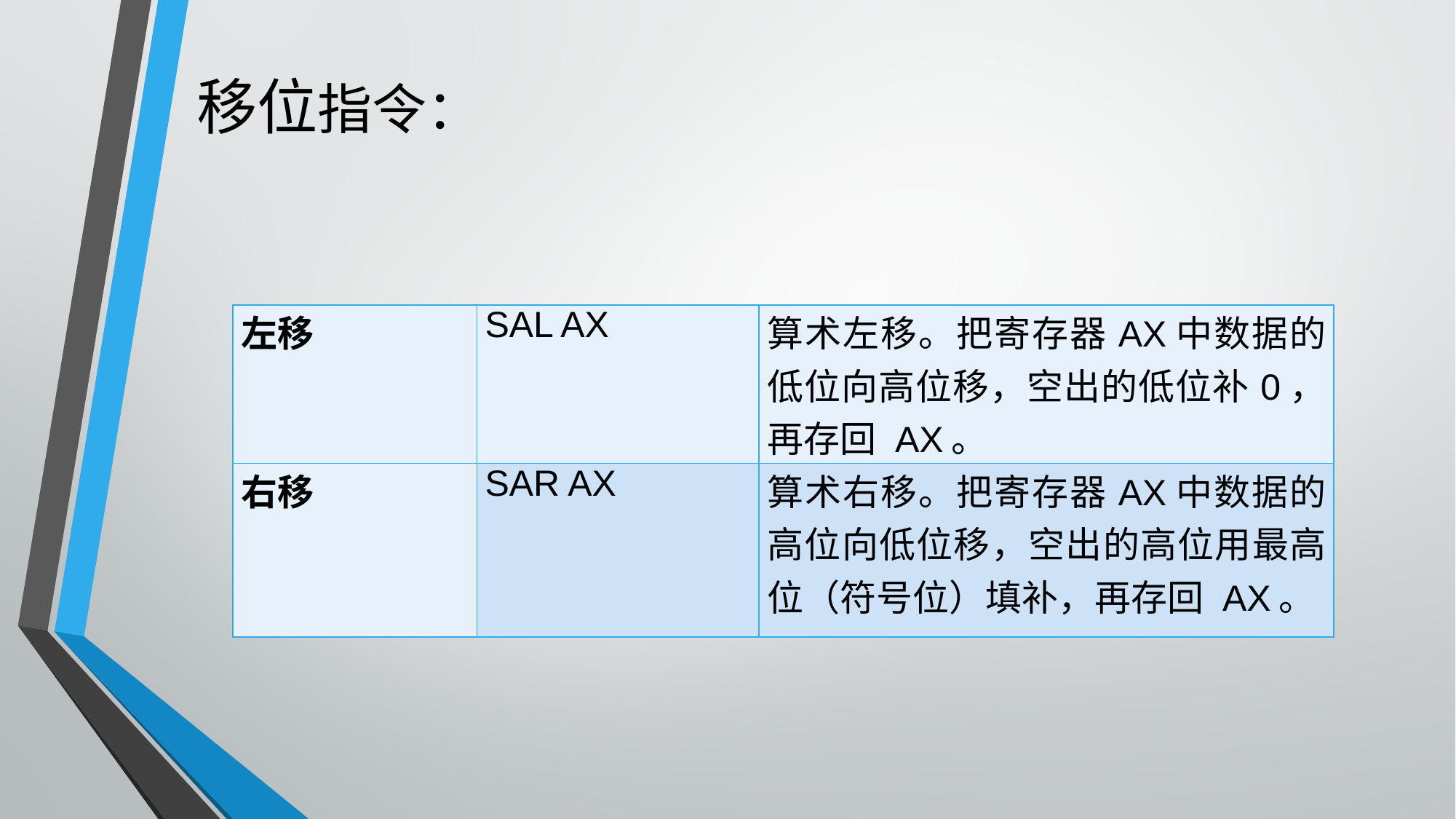

# 移位指令：
| 左移 | SAL AX | 算术左移。把寄存器AX中数据的低位向高位移，空出的低位补0，再存回 AX。 |
| --- | --- | --- |
| 右移 | SAR AX | 算术右移。把寄存器AX中数据的高位向低位移，空出的高位用最高位（符号位）填补，再存回 AX。 |